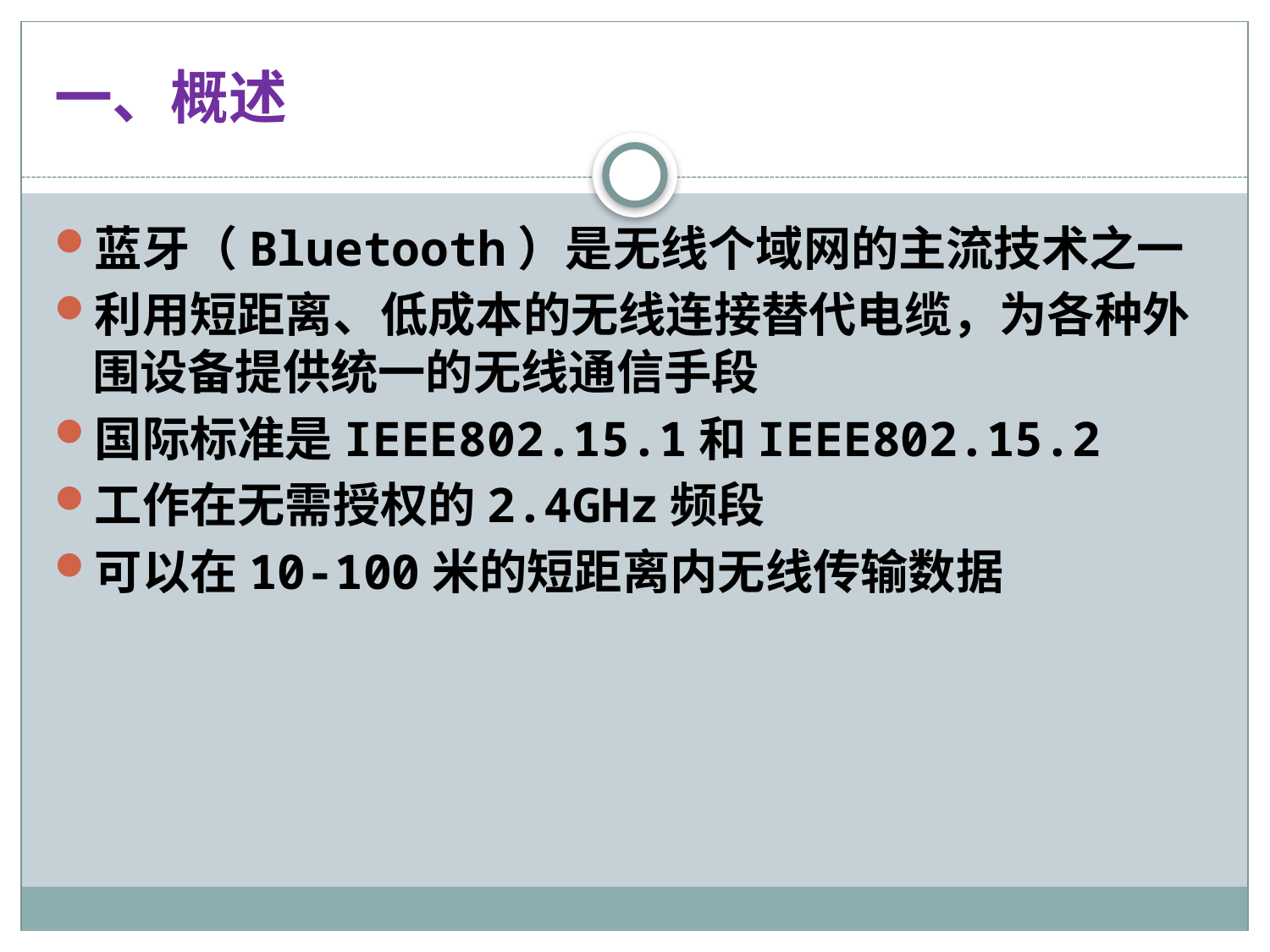

# 一、概述
蓝牙（Bluetooth）是无线个域网的主流技术之一
利用短距离、低成本的无线连接替代电缆，为各种外围设备提供统一的无线通信手段
国际标准是IEEE802.15.1和IEEE802.15.2
工作在无需授权的2.4GHz频段
可以在10-100米的短距离内无线传输数据